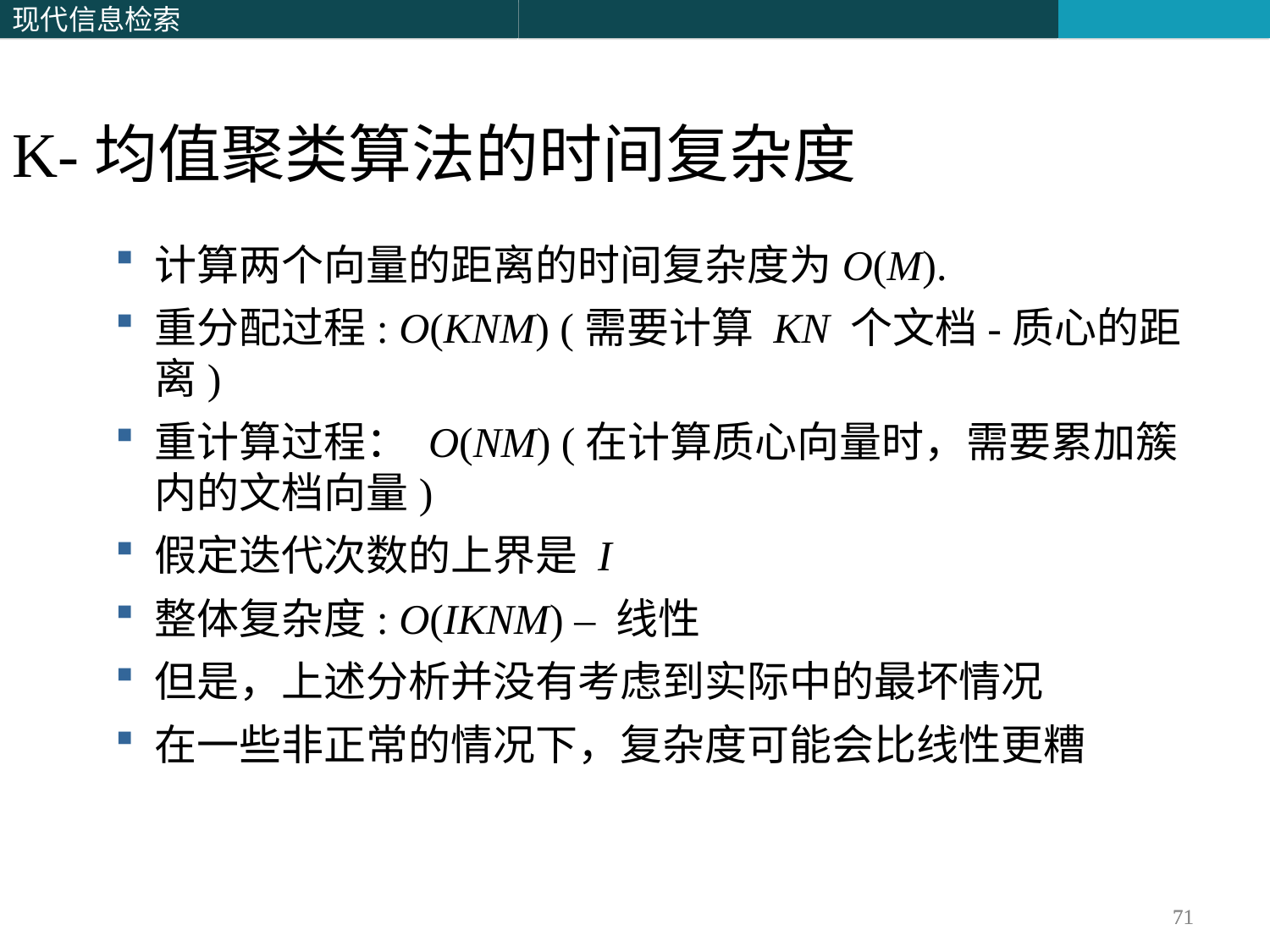

K-均值聚类算法的时间复杂度

计算两个向量的距离的时间复杂度为O(M).
重分配过程: O(KNM) (需要计算 KN 个文档-质心的距离)
重计算过程： O(NM) (在计算质心向量时，需要累加簇内的文档向量)
假定迭代次数的上界是 I
整体复杂度: O(IKNM) – 线性
但是，上述分析并没有考虑到实际中的最坏情况
在一些非正常的情况下，复杂度可能会比线性更糟
71
71